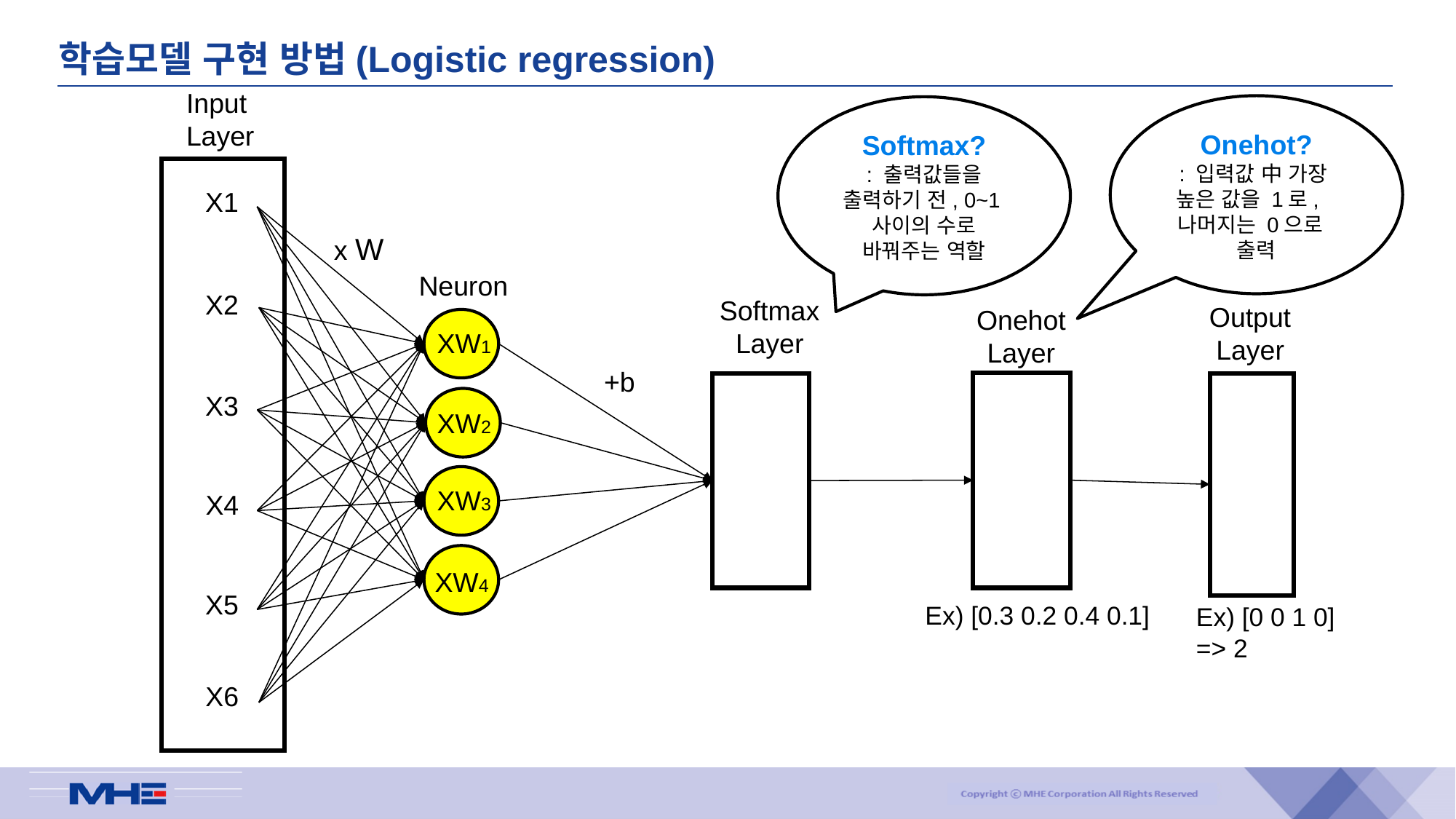

학습모델 구현 방법(Logistic regression)
Input Layer
Onehot?
: 입력값 中 가장  높은 값을 1로,    나머지는 0으로   출력
Softmax?
: 출력값들을 출력하기 전, 0~1사이의 수로 바꿔주는 역할

X1
x W
Neuron
X2
Softmax
Layer
Output
Layer
Onehot
Layer

XW1
+b

X3

XW2

XW3
X4

XW4
X5
Ex) [0.3 0.2 0.4 0.1]
Ex) [0 0 1 0]
=> 2
X6